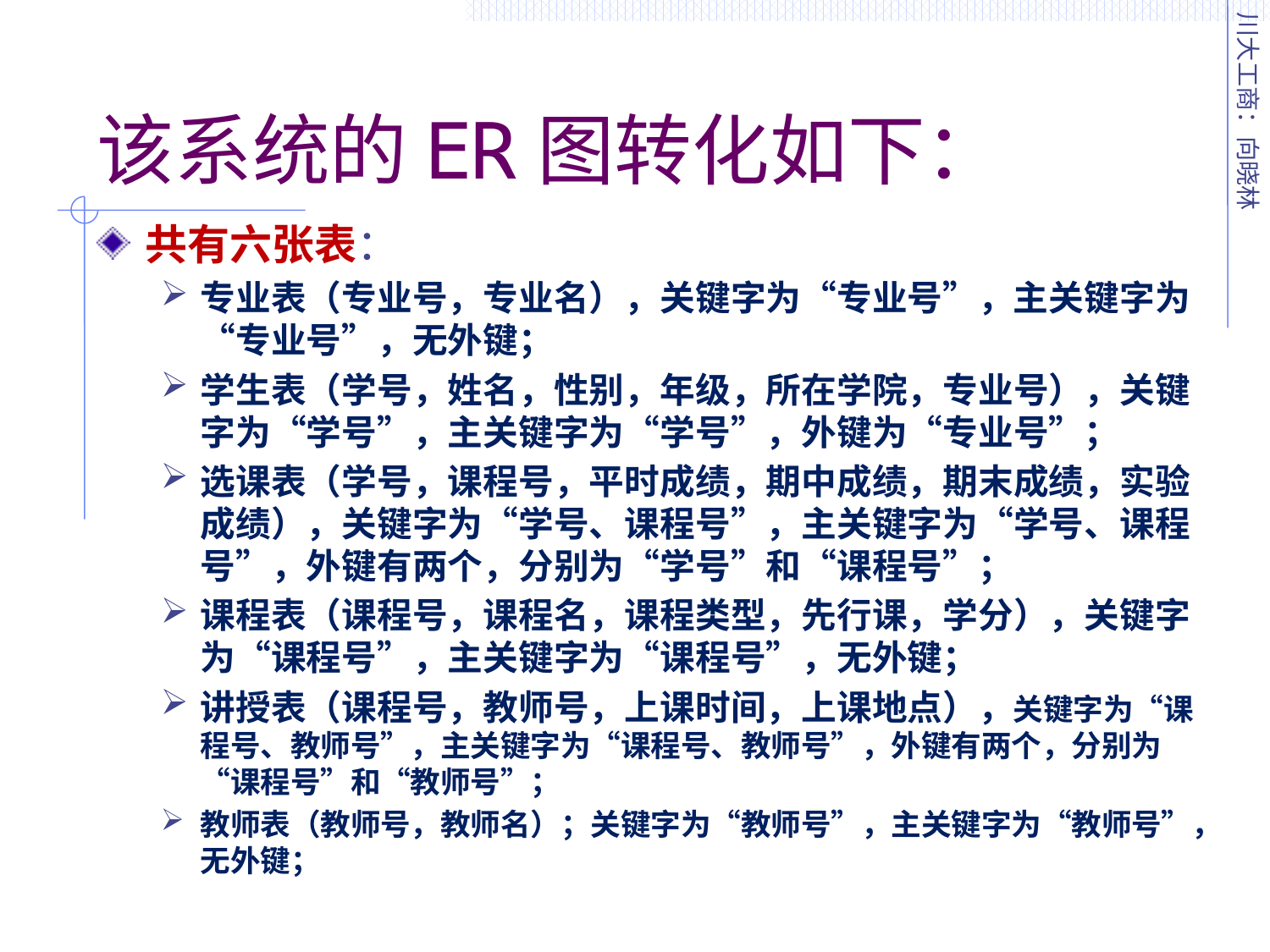

# 该系统的ER图转化如下：
共有六张表：
专业表（专业号，专业名），关键字为“专业号”，主关键字为“专业号”，无外键；
学生表（学号，姓名，性别，年级，所在学院，专业号），关键字为“学号”，主关键字为“学号”，外键为“专业号”；
选课表（学号，课程号，平时成绩，期中成绩，期末成绩，实验成绩），关键字为“学号、课程号”，主关键字为“学号、课程号”，外键有两个，分别为“学号”和“课程号”；
课程表（课程号，课程名，课程类型，先行课，学分），关键字为“课程号”，主关键字为“课程号”，无外键；
讲授表（课程号，教师号，上课时间，上课地点），关键字为“课程号、教师号”，主关键字为“课程号、教师号”，外键有两个，分别为“课程号”和“教师号”；
教师表（教师号，教师名）；关键字为“教师号”，主关键字为“教师号”，无外键；